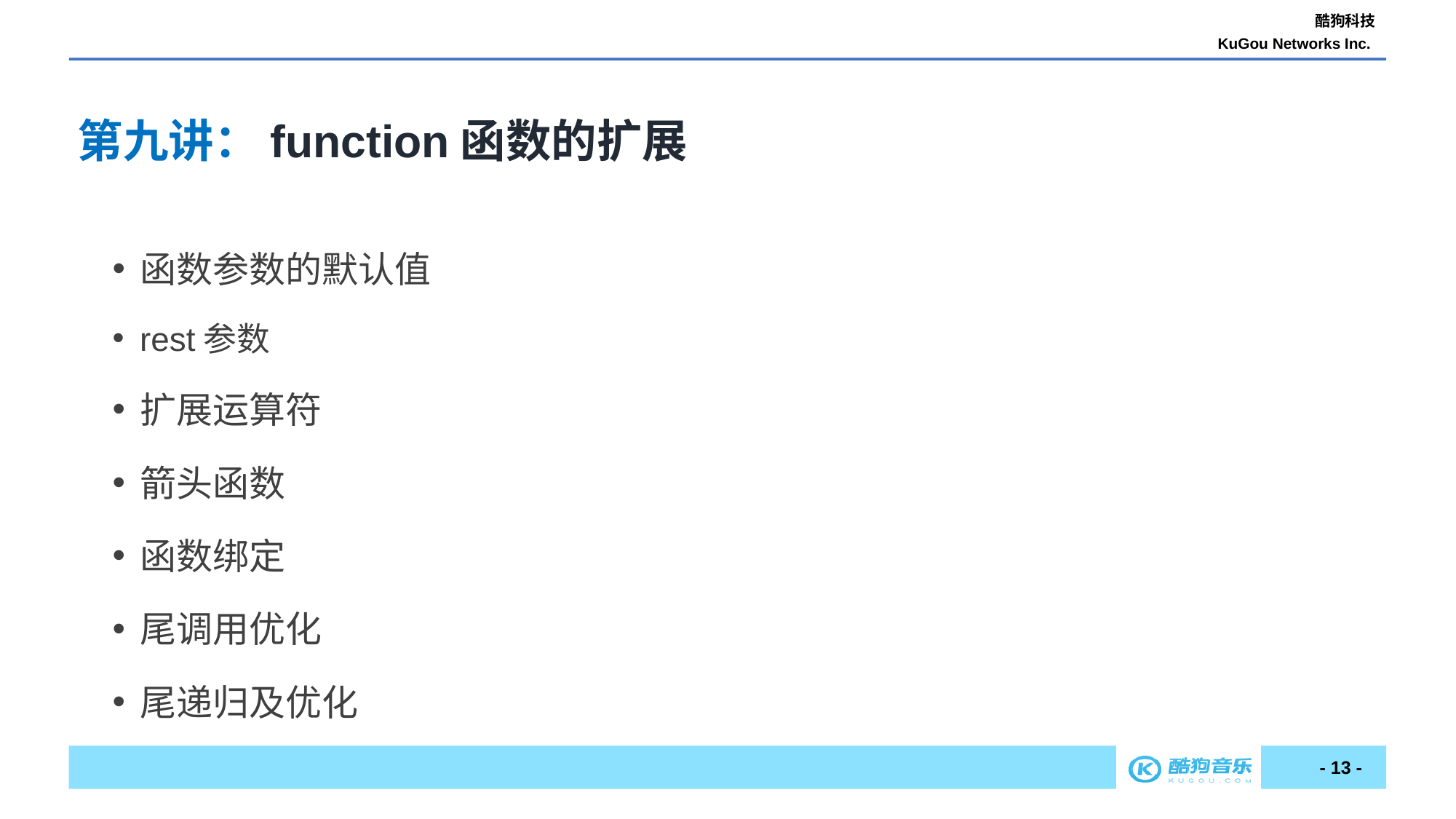

第九讲：function函数的扩展
函数参数的默认值
rest参数
扩展运算符
箭头函数
函数绑定
尾调用优化
尾递归及优化